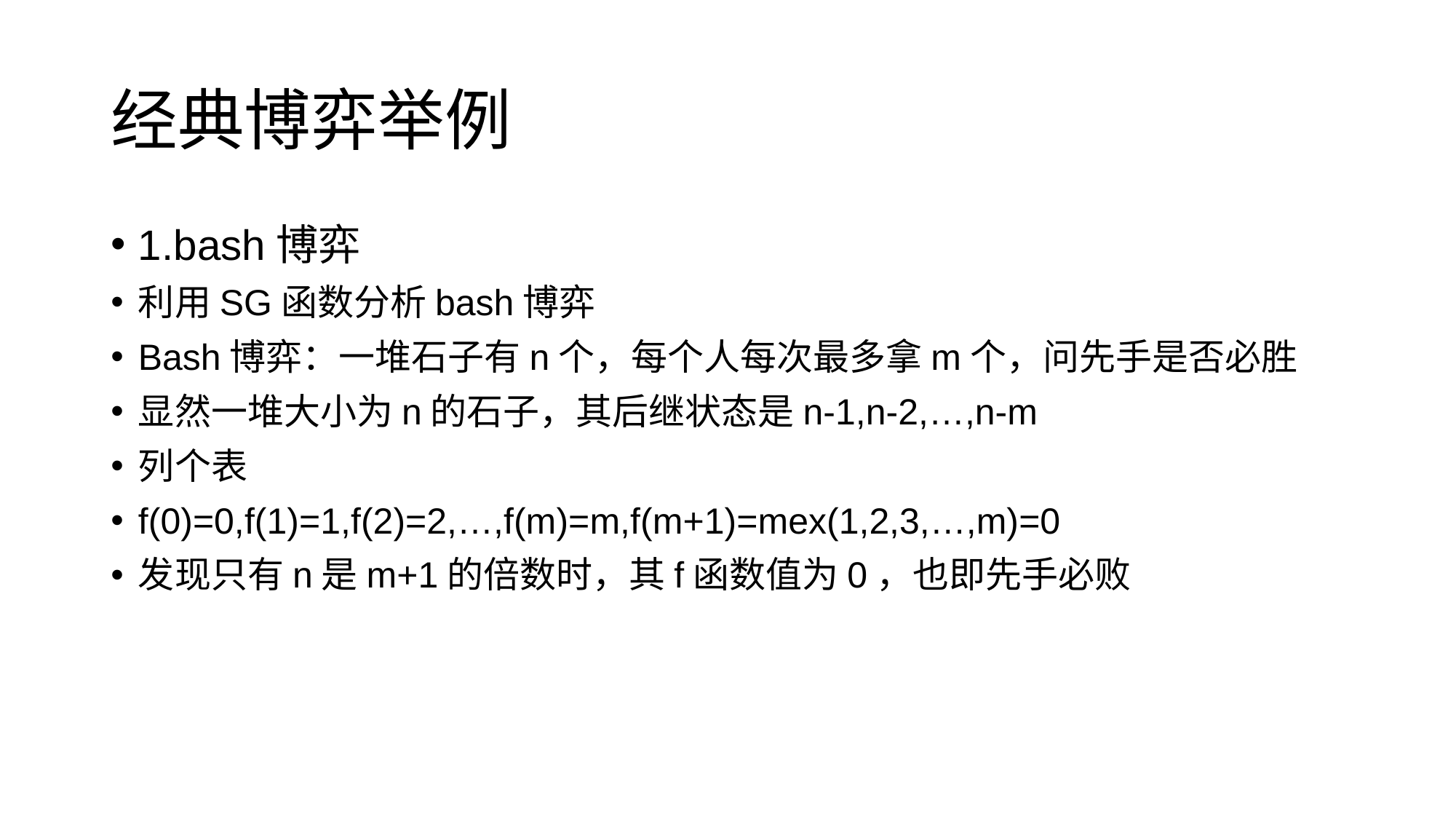

# 经典博弈举例
1.bash博弈
利用SG函数分析bash博弈
Bash博弈：一堆石子有n个，每个人每次最多拿m个，问先手是否必胜
显然一堆大小为n的石子，其后继状态是n-1,n-2,…,n-m
列个表
f(0)=0,f(1)=1,f(2)=2,…,f(m)=m,f(m+1)=mex(1,2,3,…,m)=0
发现只有n是m+1的倍数时，其f函数值为0，也即先手必败